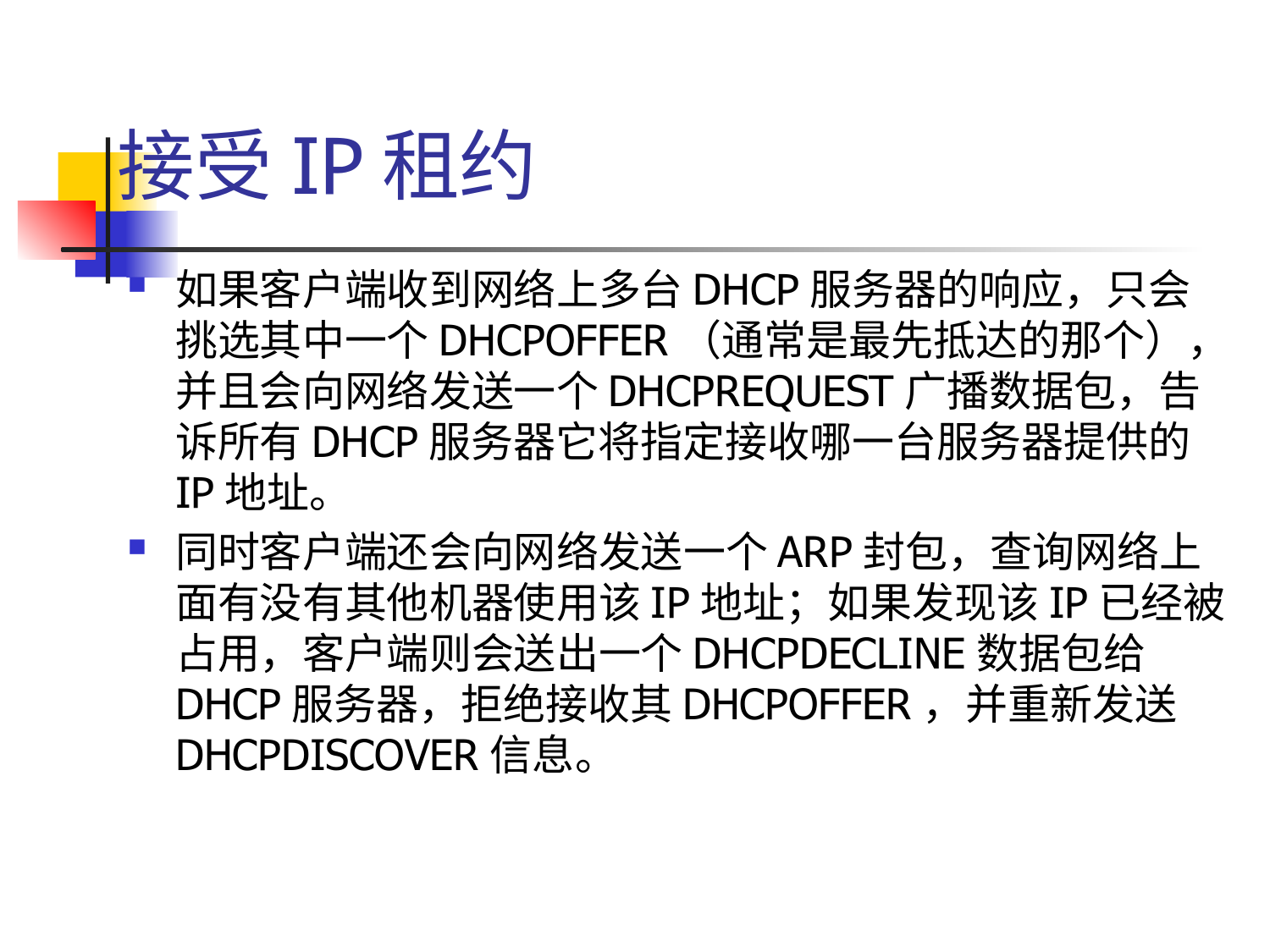

# 接受IP租约
如果客户端收到网络上多台DHCP服务器的响应，只会挑选其中一个DHCPOFFER（通常是最先抵达的那个），并且会向网络发送一个DHCPREQUEST广播数据包，告诉所有DHCP服务器它将指定接收哪一台服务器提供的IP地址。
同时客户端还会向网络发送一个ARP封包，查询网络上面有没有其他机器使用该IP地址；如果发现该IP已经被占用，客户端则会送出一个DHCPDECLINE数据包给DHCP服务器，拒绝接收其DHCPOFFER，并重新发送DHCPDISCOVER信息。